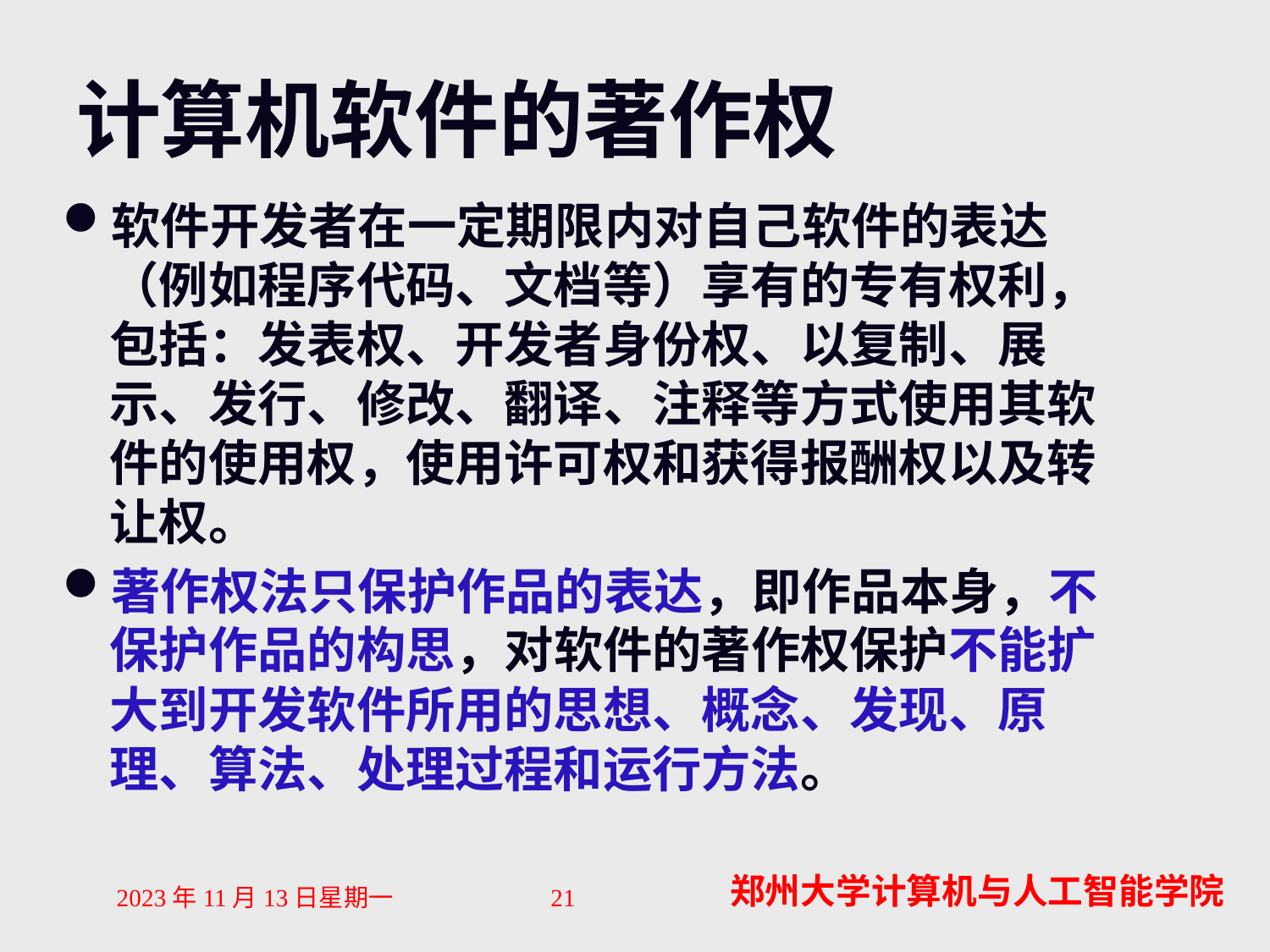

# 计算机软件的著作权
软件开发者在一定期限内对自己软件的表达（例如程序代码、文档等）享有的专有权利，包括：发表权、开发者身份权、以复制、展示、发行、修改、翻译、注释等方式使用其软件的使用权，使用许可权和获得报酬权以及转让权。
著作权法只保护作品的表达，即作品本身，不保护作品的构思，对软件的著作权保护不能扩大到开发软件所用的思想、概念、发现、原理、算法、处理过程和运行方法。